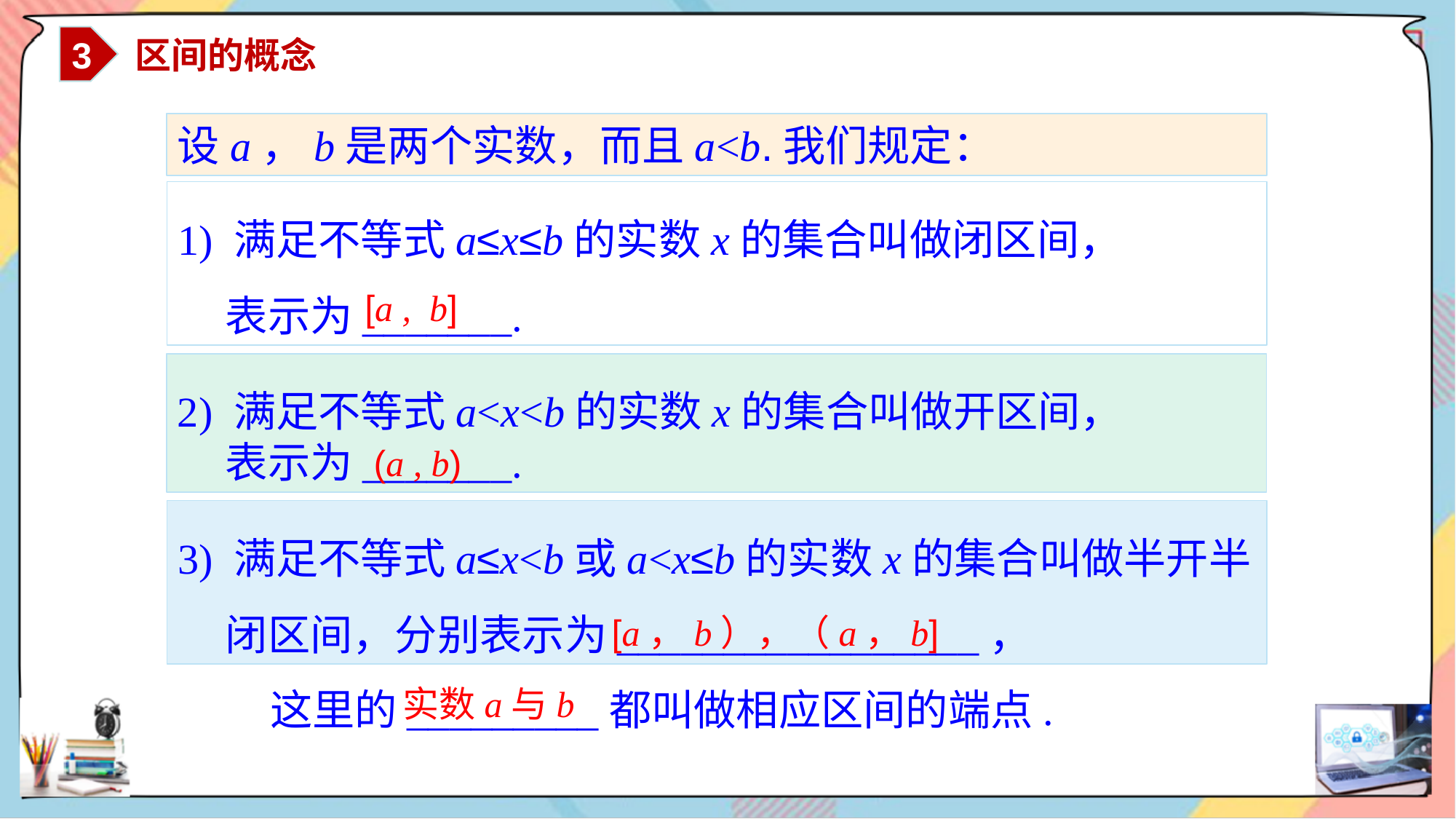

3
 区间的概念
设a，b是两个实数，而且a<b.我们规定：
1) 满足不等式a≤x≤b的实数x的集合叫做闭区间，
    表示为_______.
[a ,  b]
2) 满足不等式a<x<b的实数x的集合叫做开区间，
    表示为_______.
(a , b)
3) 满足不等式a≤x<b或a<x≤b的实数x的集合叫做半开半
    闭区间，分别表示为_________________，
[a，b），（a，b]
实数a与b
这里的_________都叫做相应区间的端点.